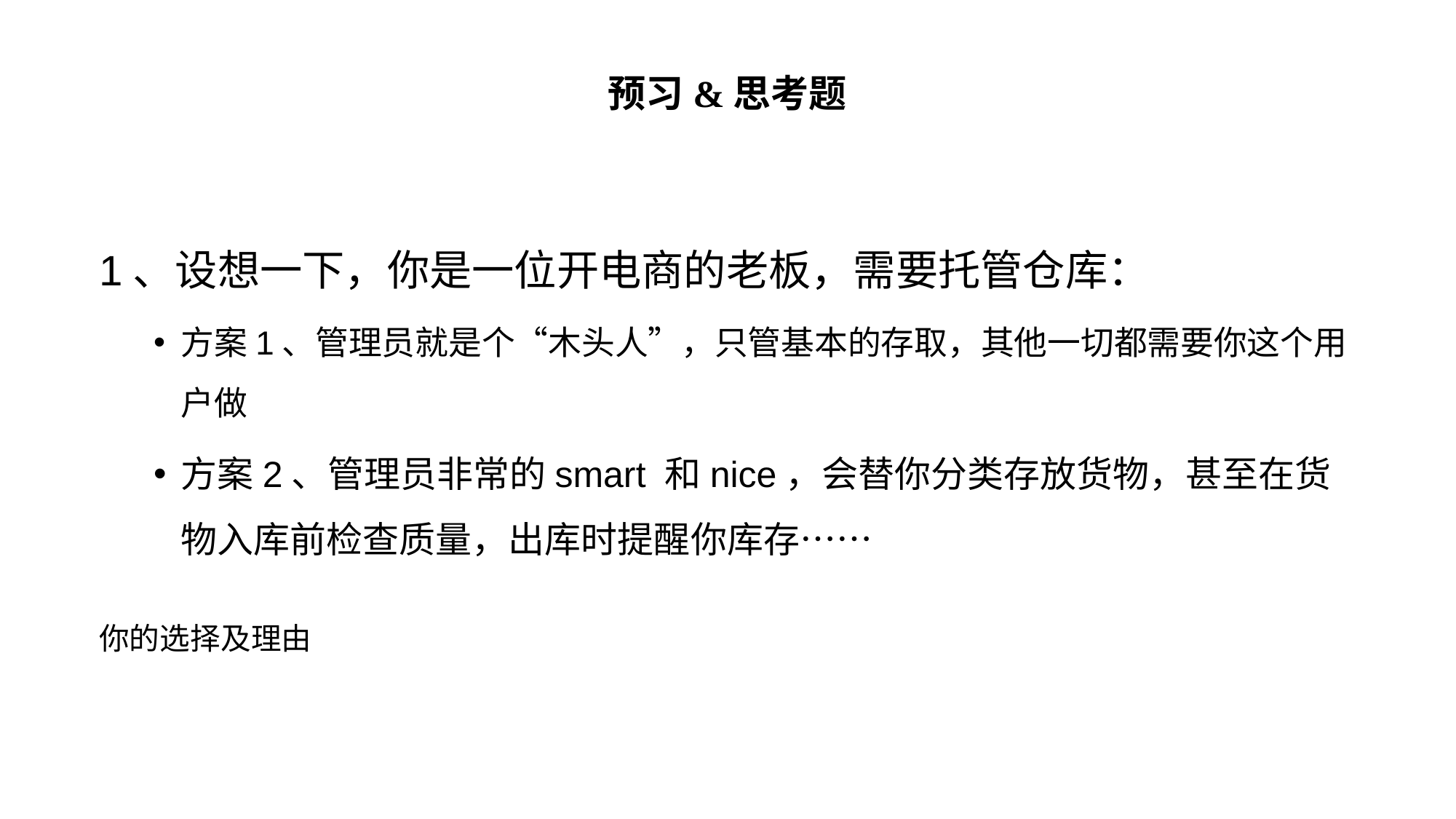

# 预习&思考题

1、设想一下，你是一位开电商的老板，需要托管仓库：
方案1、管理员就是个“木头人”，只管基本的存取，其他一切都需要你这个用户做
方案2、管理员非常的smart 和nice，会替你分类存放货物，甚至在货物入库前检查质量，出库时提醒你库存……

你的选择及理由